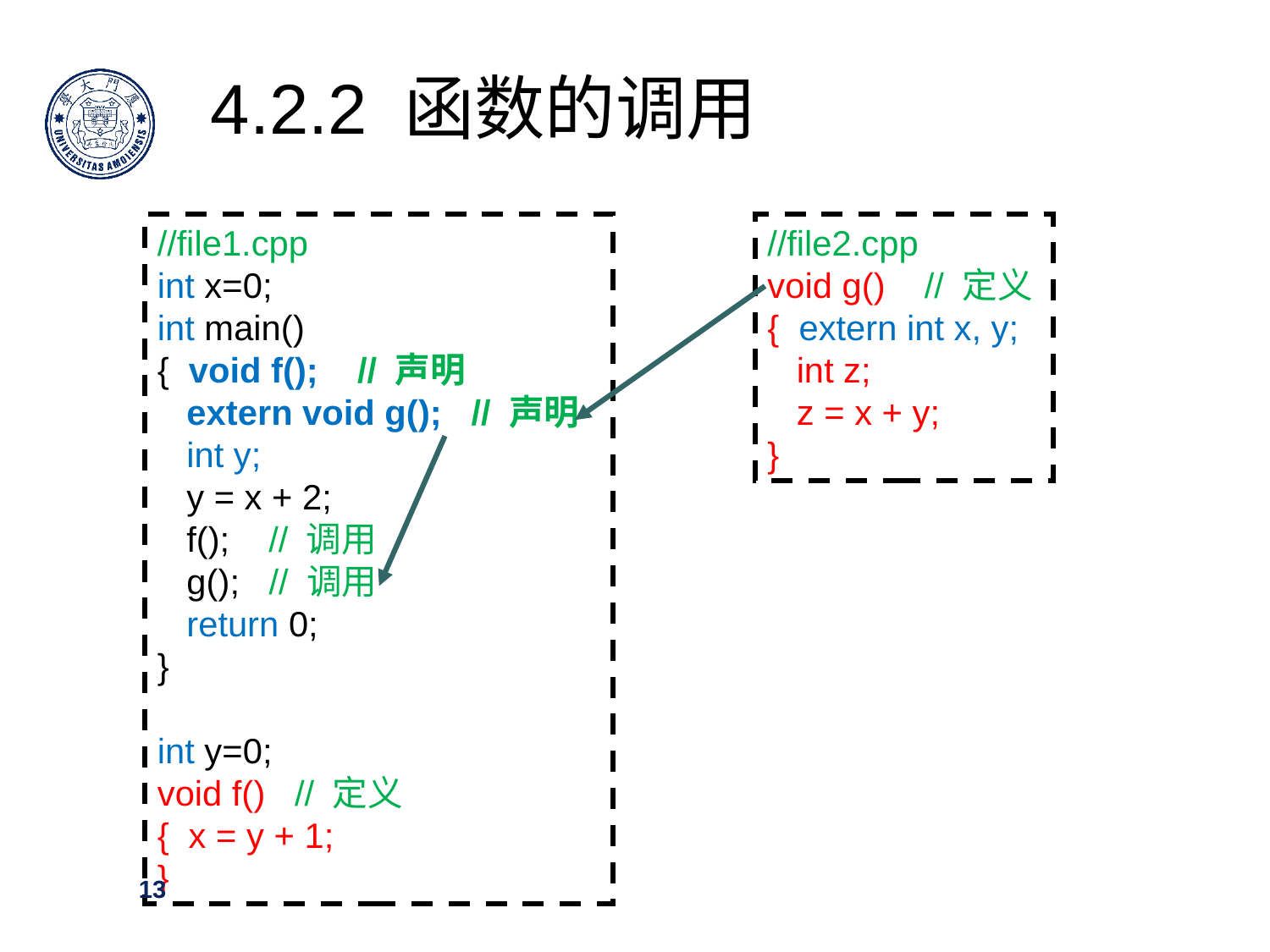

4.2.2 函数的调用
//file1.cpp
int x=0;
int main()
{  void f();    // 声明
   extern void g();   // 声明
   int y;
   y = x + 2;
   f();    // 调用
   g();   // 调用
   return 0;
}

int y=0;
void f()   // 定义
{  x = y + 1;
}
//file2.cpp
void g()    // 定义
{  extern int x, y;
   int z;
   z = x + y;
}
13